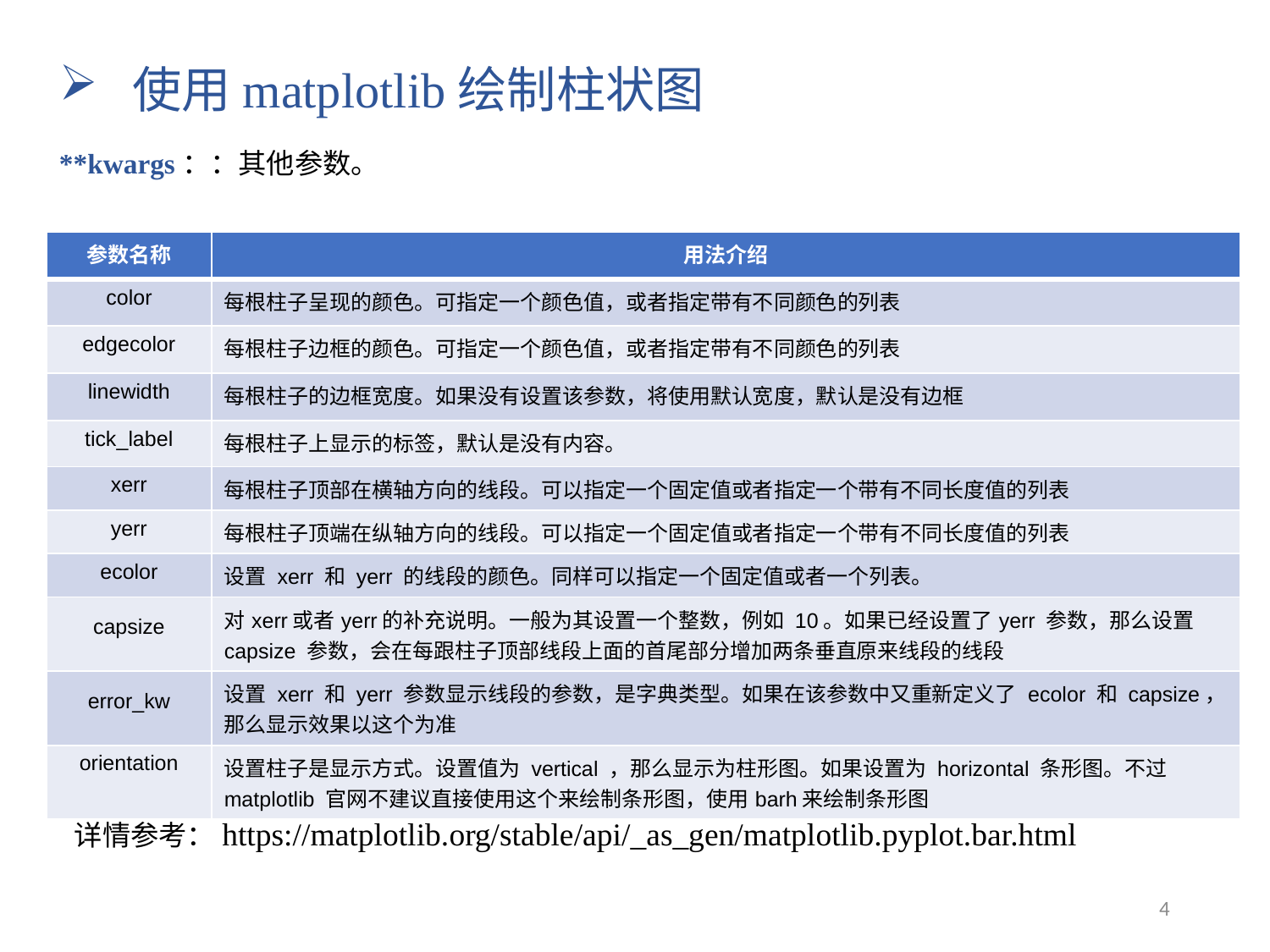

使用matplotlib绘制柱状图
**kwargs：：其他参数。
| 参数名称 | 用法介绍 |
| --- | --- |
| color | 每根柱子呈现的颜色。可指定一个颜色值，或者指定带有不同颜色的列表 |
| edgecolor | 每根柱子边框的颜色。可指定一个颜色值，或者指定带有不同颜色的列表 |
| linewidth | 每根柱子的边框宽度。如果没有设置该参数，将使用默认宽度，默认是没有边框 |
| tick\_label | 每根柱子上显示的标签，默认是没有内容。 |
| xerr | 每根柱子顶部在横轴方向的线段。可以指定一个固定值或者指定一个带有不同长度值的列表 |
| yerr | 每根柱子顶端在纵轴方向的线段。可以指定一个固定值或者指定一个带有不同长度值的列表 |
| ecolor | 设置 xerr 和 yerr 的线段的颜色。同样可以指定一个固定值或者一个列表。 |
| capsize | 对xerr或者yerr的补充说明。一般为其设置一个整数，例如 10。如果已经设置了yerr 参数，那么设置 capsize 参数，会在每跟柱子顶部线段上面的首尾部分增加两条垂直原来线段的线段 |
| error\_kw | 设置 xerr 和 yerr 参数显示线段的参数，是字典类型。如果在该参数中又重新定义了 ecolor 和 capsize，那么显示效果以这个为准 |
| orientation | 设置柱子是显示方式。设置值为 vertical ，那么显示为柱形图。如果设置为 horizontal 条形图。不过 matplotlib 官网不建议直接使用这个来绘制条形图，使用barh来绘制条形图 |
详情参考：https://matplotlib.org/stable/api/_as_gen/matplotlib.pyplot.bar.html
4